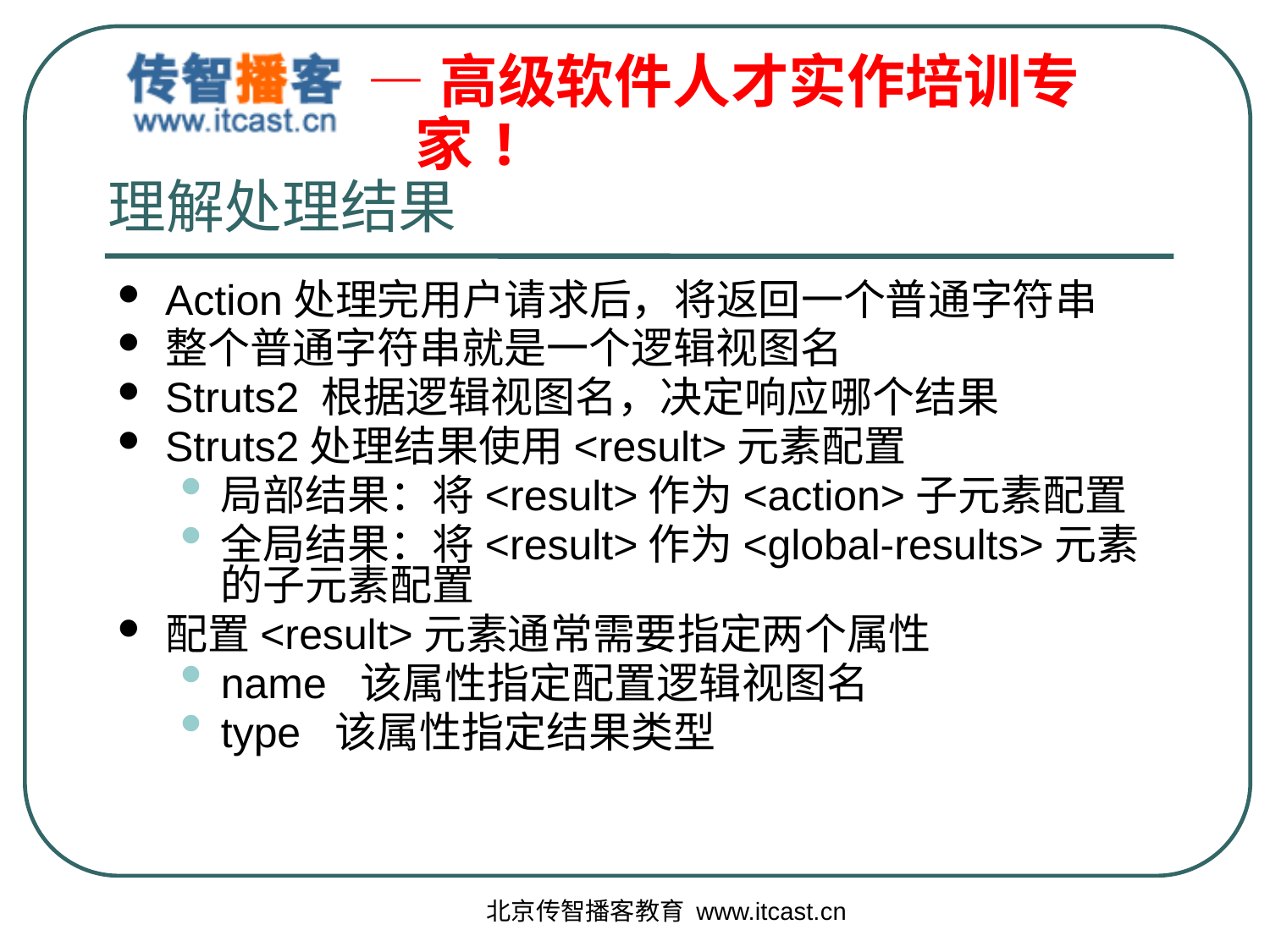

# 理解处理结果
Action处理完用户请求后，将返回一个普通字符串
整个普通字符串就是一个逻辑视图名
Struts2 根据逻辑视图名，决定响应哪个结果
Struts2处理结果使用<result>元素配置
局部结果：将<result>作为<action>子元素配置
全局结果：将<result>作为<global-results>元素的子元素配置
配置<result>元素通常需要指定两个属性
name  该属性指定配置逻辑视图名
type  该属性指定结果类型
北京传智播客教育 www.itcast.cn